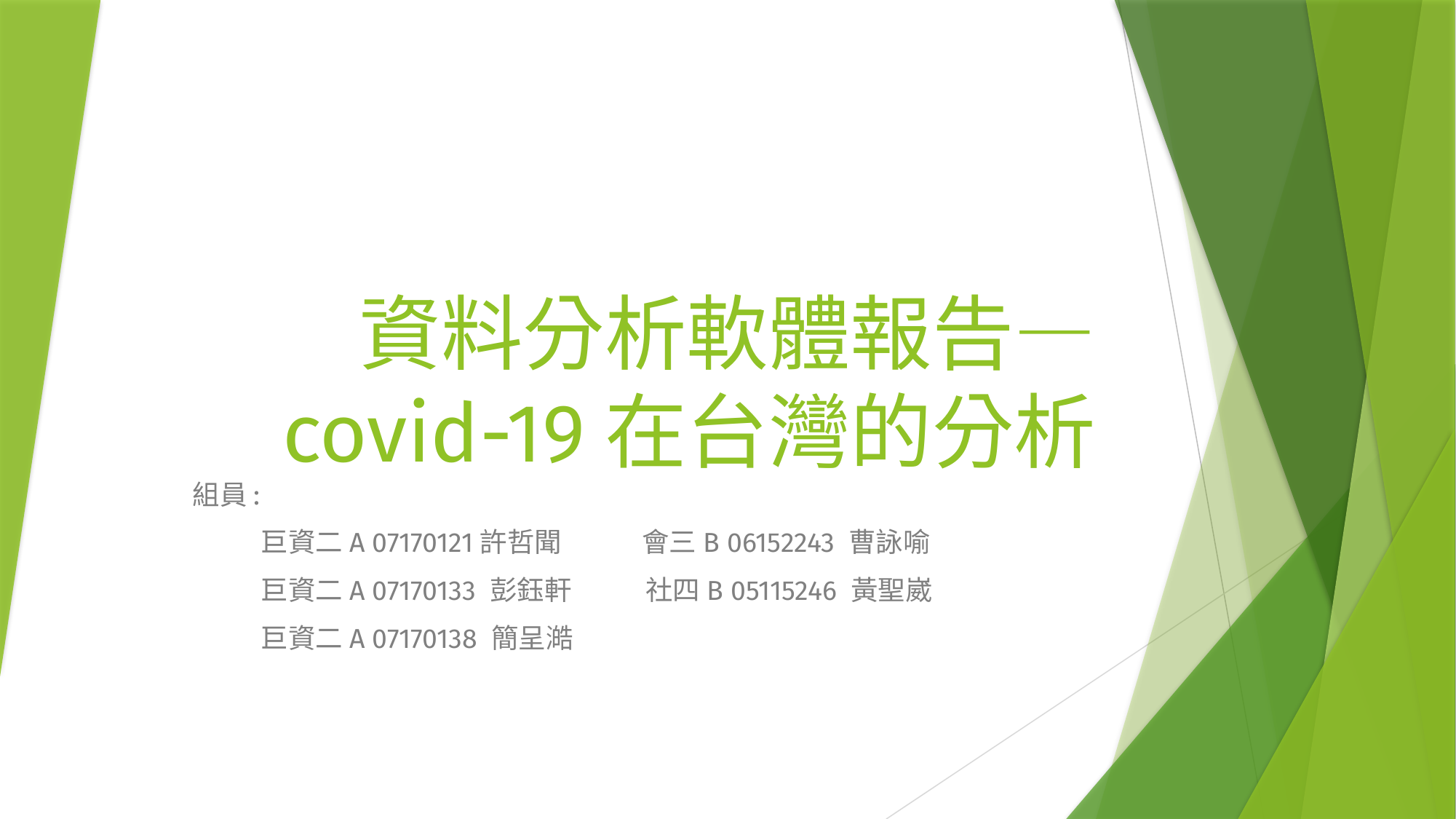

# 資料分析軟體報告— covid-19在台灣的分析
組員:
          巨資二A 07170121許哲聞             會三B 06152243 曹詠喻
          巨資二A 07170133 彭鈺軒            社四B 05115246 黃聖崴
          巨資二A 07170138 簡呈澔